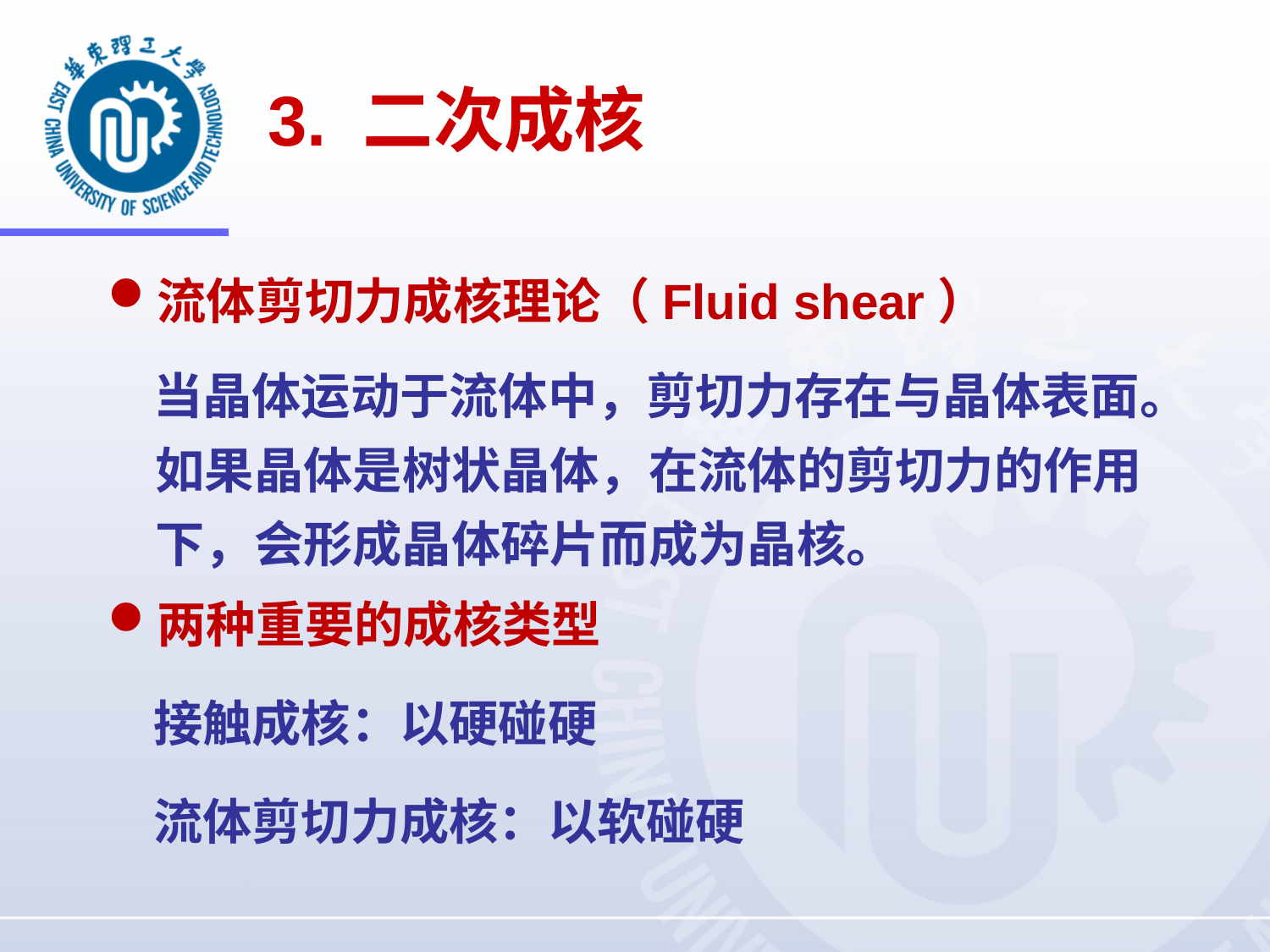

# 3. 二次成核
流体剪切力成核理论（Fluid shear）
   当晶体运动于流体中，剪切力存在与晶体表面。如果晶体是树状晶体，在流体的剪切力的作用下，会形成晶体碎片而成为晶核。
两种重要的成核类型
   接触成核：以硬碰硬
   流体剪切力成核：以软碰硬